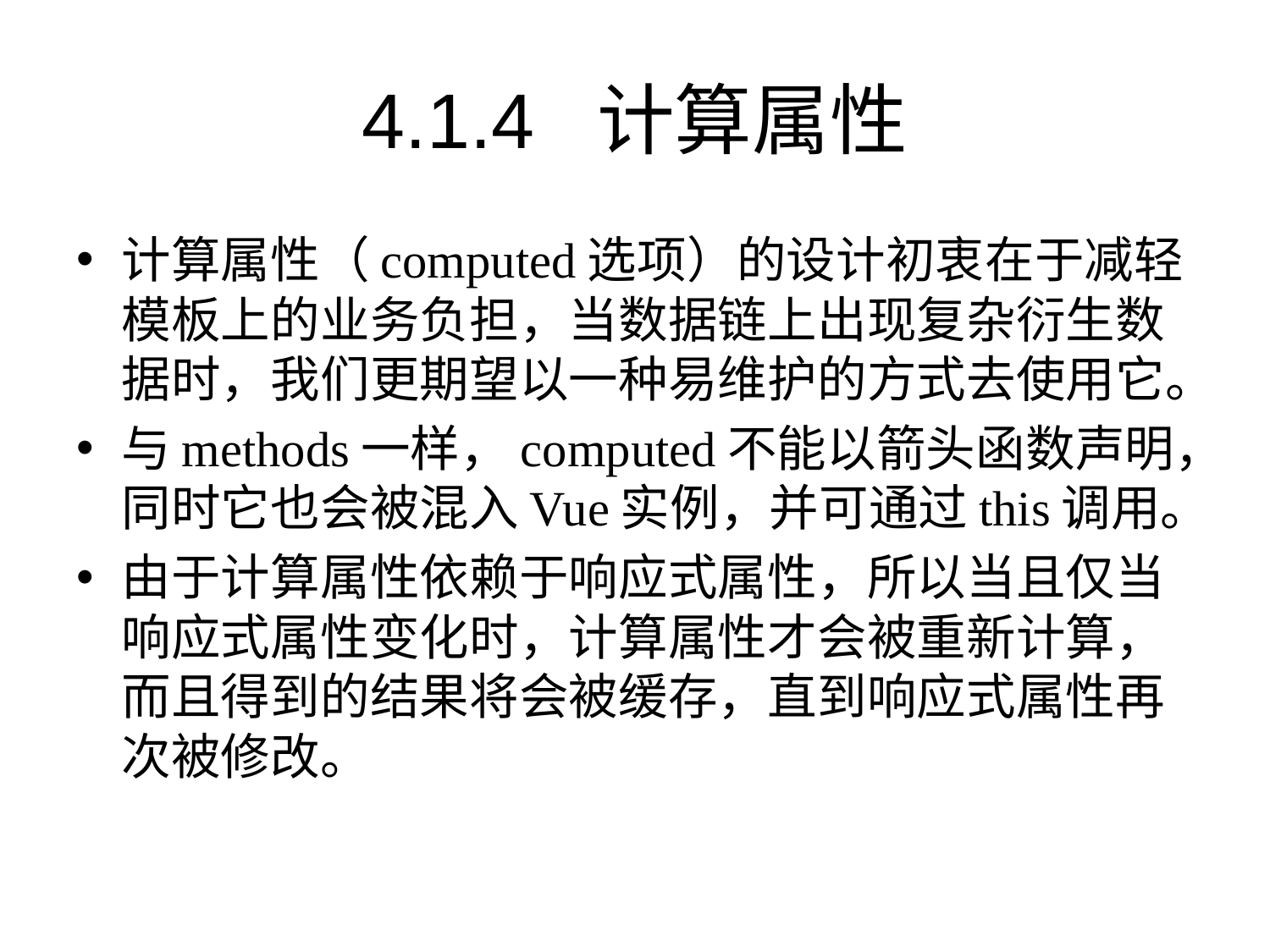

# 4.1.4  计算属性
计算属性（computed选项）的设计初衷在于减轻模板上的业务负担，当数据链上出现复杂衍生数据时，我们更期望以一种易维护的方式去使用它。
与methods一样，computed不能以箭头函数声明，同时它也会被混入Vue实例，并可通过this调用。
由于计算属性依赖于响应式属性，所以当且仅当响应式属性变化时，计算属性才会被重新计算，而且得到的结果将会被缓存，直到响应式属性再次被修改。